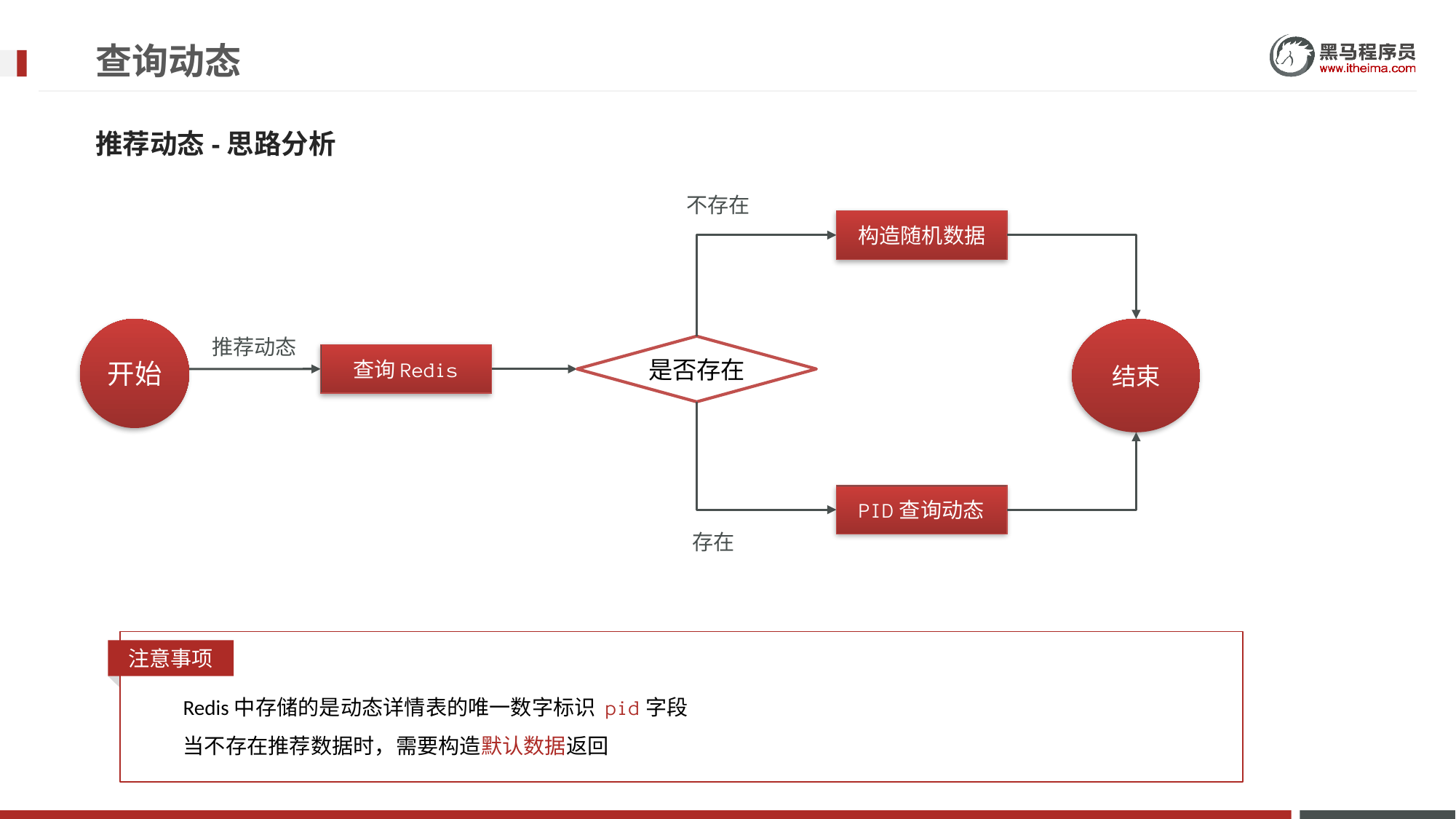

# 查询动态
推荐动态-思路分析
不存在
构造随机数据
开始
结束
推荐动态
是否存在
查询Redis
PID查询动态
存在

注意事项

Redis中存储的是动态详情表的唯一数字标识 pid字段
当不存在推荐数据时，需要构造默认数据返回